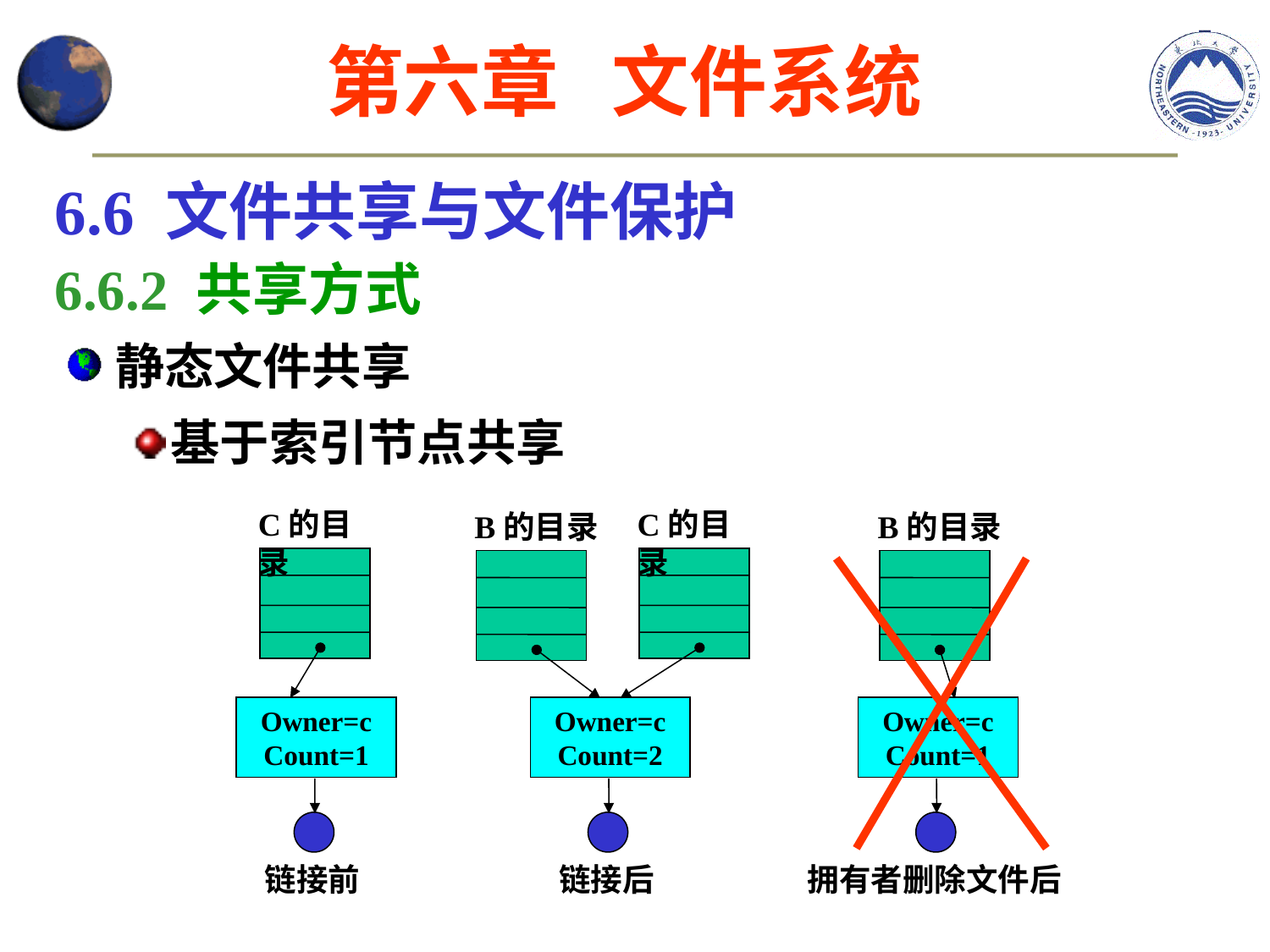

第六章   文件系统
6.6 文件共享与文件保护
6.6.2 共享方式
静态文件共享
基于索引节点共享
C的目录

Owner=c
Count=1

链接前
C的目录
B的目录

Owner=c
Count=2

链接后
B的目录

Owner=c
Count=1

拥有者删除文件后